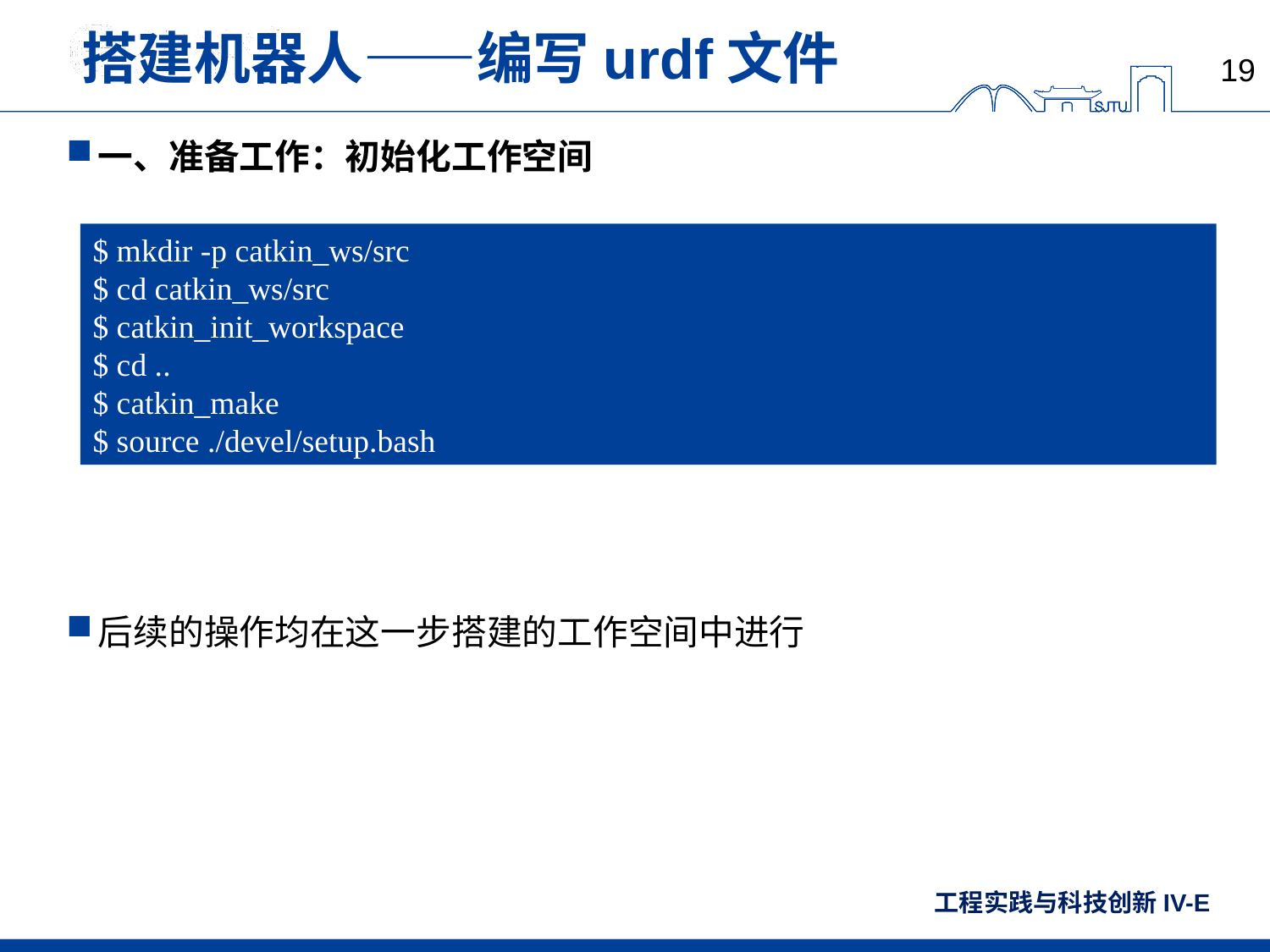

# 搭建机器人——编写urdf文件
19
一、准备工作：初始化工作空间

后续的操作均在这一步搭建的工作空间中进行

$ mkdir -p catkin_ws/src
$ cd catkin_ws/src
$ catkin_init_workspace
$ cd ..
$ catkin_make
$ source ./devel/setup.bash